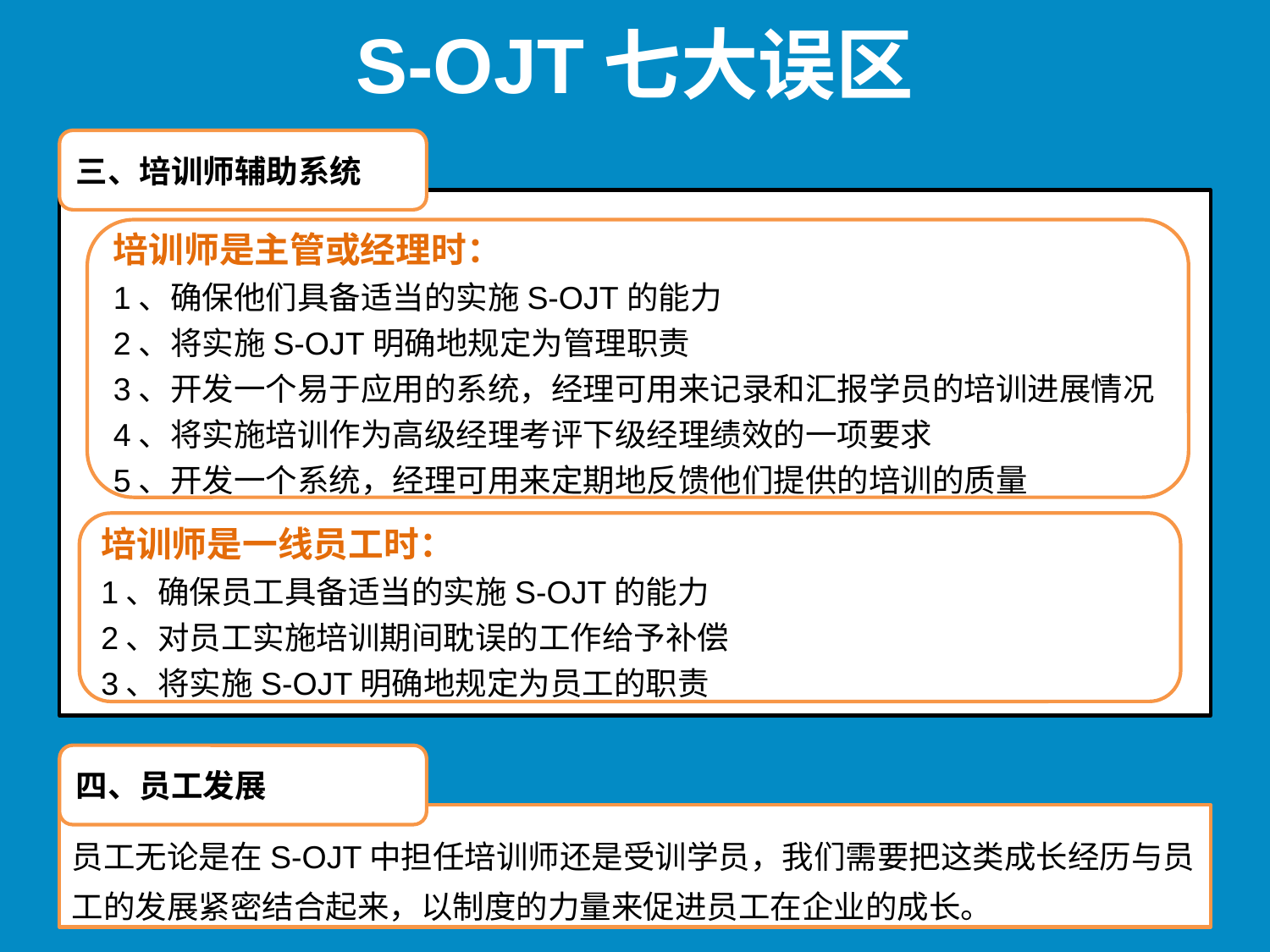

S-OJT七大误区
三、培训师辅助系统

培训师是主管或经理时：
1、确保他们具备适当的实施S-OJT的能力
2、将实施S-OJT明确地规定为管理职责
3、开发一个易于应用的系统，经理可用来记录和汇报学员的培训进展情况
4、将实施培训作为高级经理考评下级经理绩效的一项要求
5、开发一个系统，经理可用来定期地反馈他们提供的培训的质量
培训师是一线员工时：
1、确保员工具备适当的实施S-OJT的能力
2、对员工实施培训期间耽误的工作给予补偿
3、将实施S-OJT明确地规定为员工的职责
四、员工发展
员工无论是在S-OJT中担任培训师还是受训学员，我们需要把这类成长经历与员工的发展紧密结合起来，以制度的力量来促进员工在企业的成长。